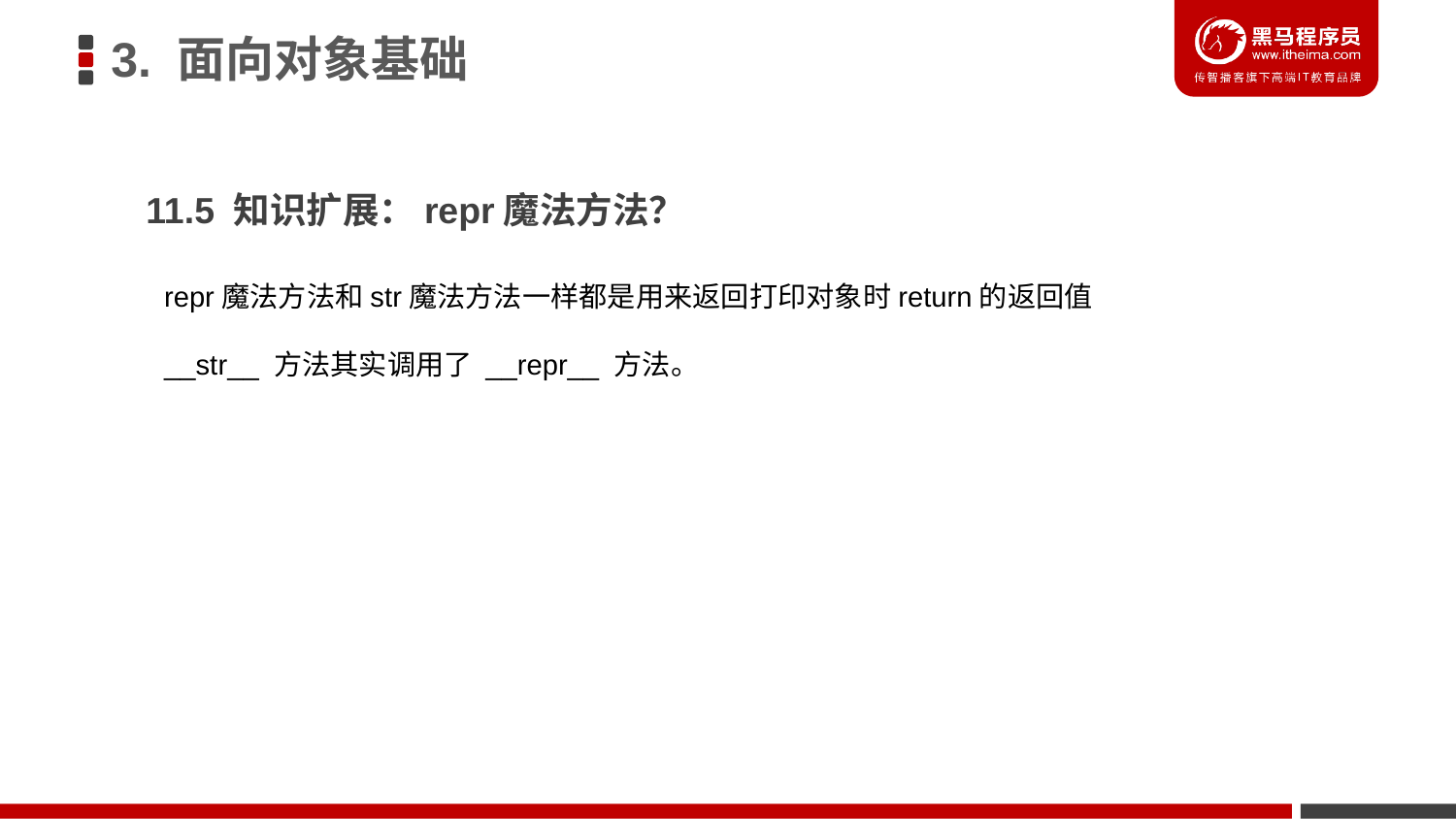

3. 面向对象基础

11.5 知识扩展：repr魔法方法？
repr魔法方法和str魔法方法一样都是用来返回打印对象时return的返回值

__str__ 方法其实调用了 __repr__ 方法。